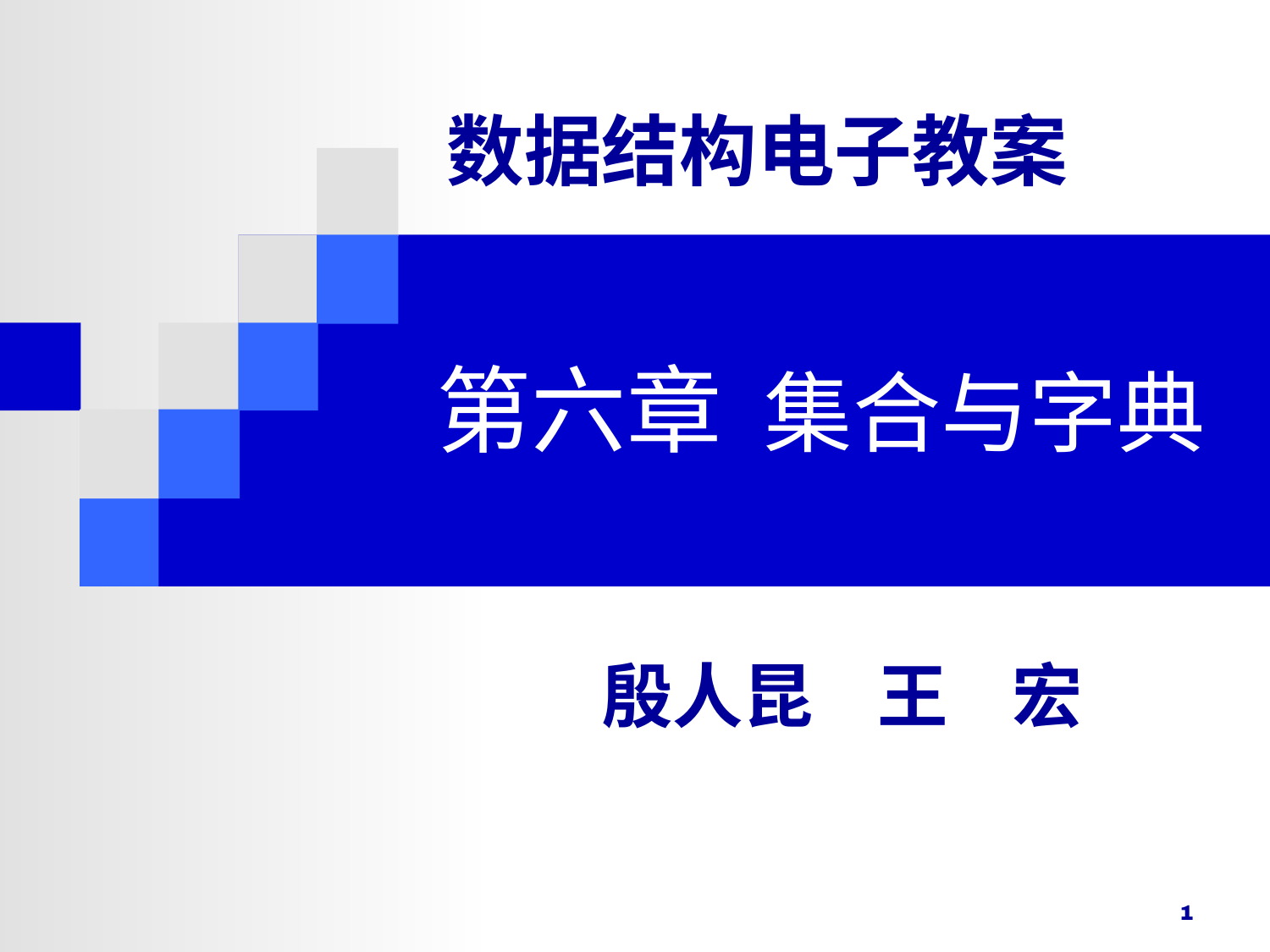

数据结构电子教案
# 第六章  集合与字典
殷人昆    王    宏
1